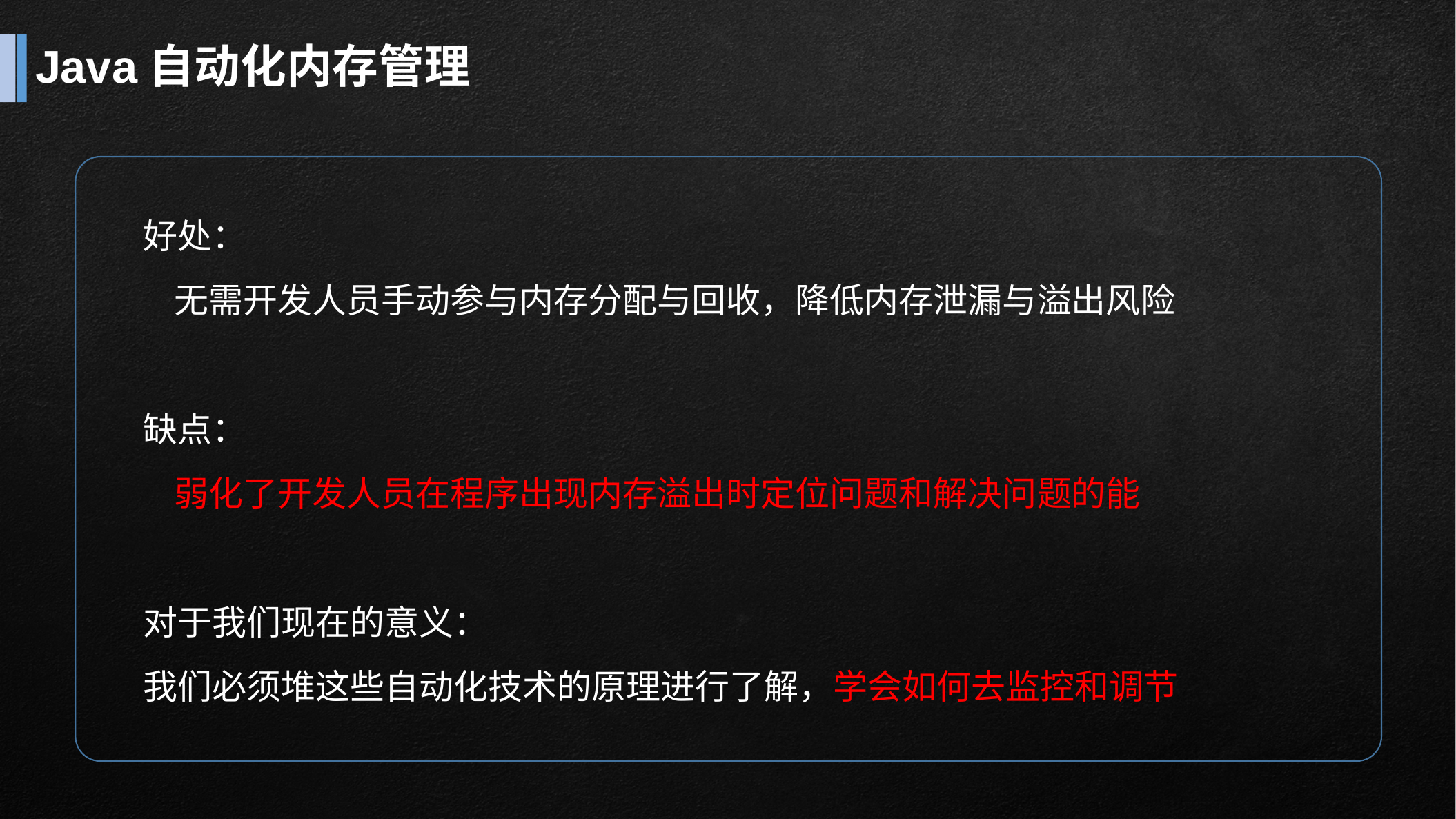

# Java自动化内存管理

好处：
   无需开发人员手动参与内存分配与回收，降低内存泄漏与溢出风险

缺点：
   弱化了开发人员在程序出现内存溢出时定位问题和解决问题的能

对于我们现在的意义：
我们必须堆这些自动化技术的原理进行了解，学会如何去监控和调节